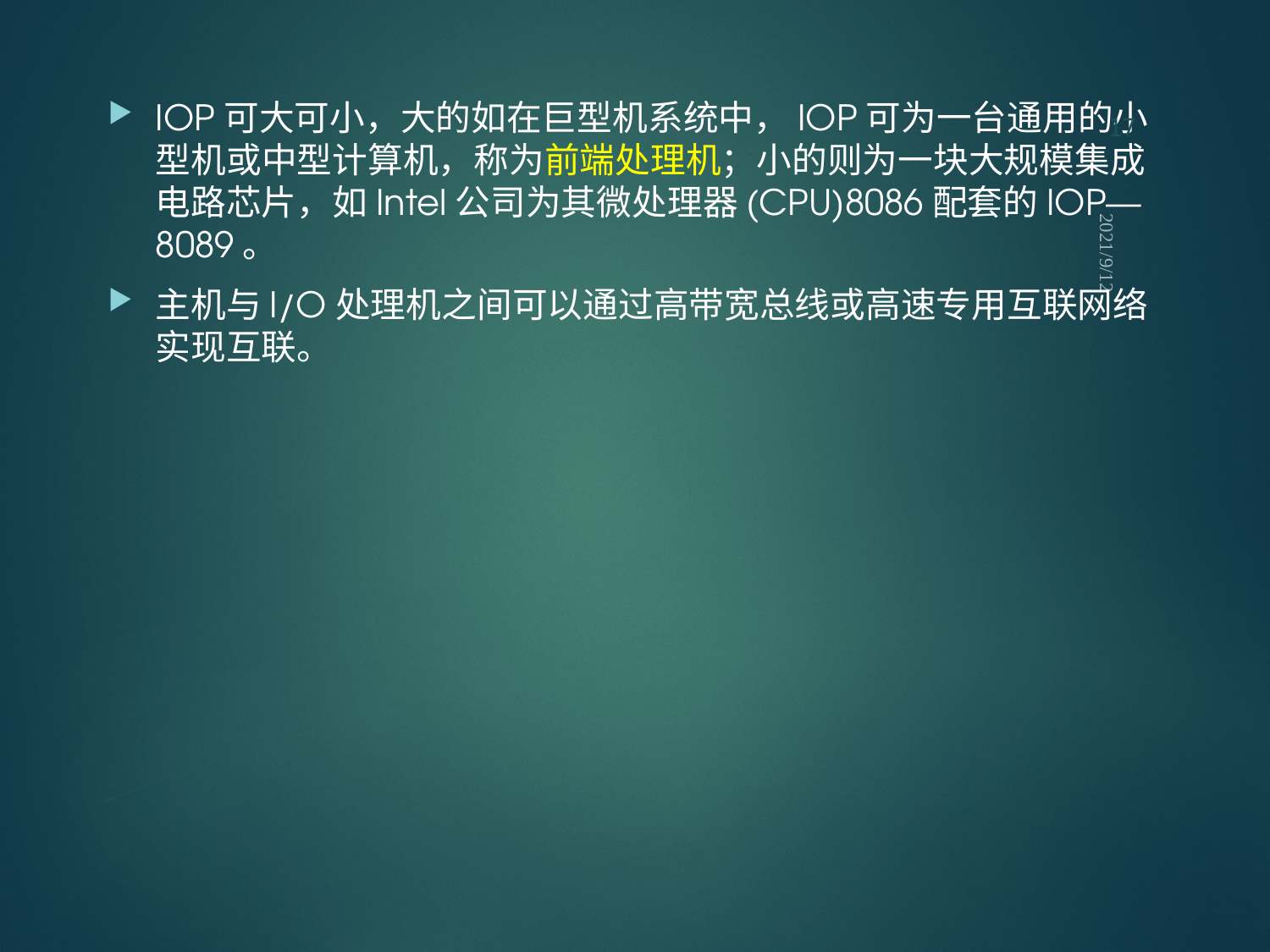

17
IOP可大可小，大的如在巨型机系统中，IOP可为一台通用的小型机或中型计算机，称为前端处理机；小的则为一块大规模集成电路芯片，如Intel公司为其微处理器(CPU)8086配套的IOP—8089。
主机与I/O处理机之间可以通过高带宽总线或高速专用互联网络实现互联。

2021/9/12